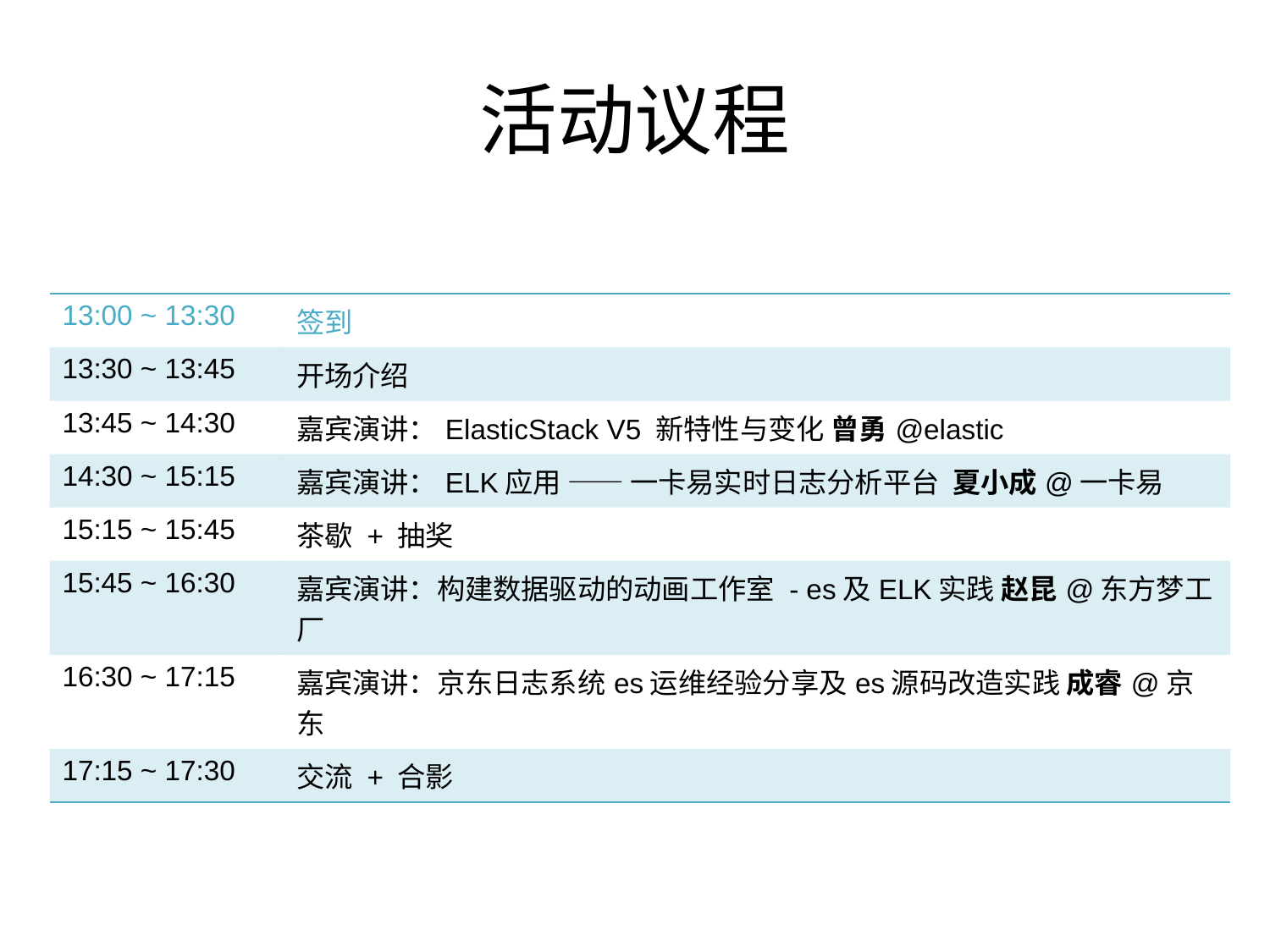

# 活动议程
| 13:00 ~ 13:30 | 签到 |
| --- | --- |
| 13:30 ~ 13:45 | 开场介绍 |
| 13:45 ~ 14:30 | 嘉宾演讲：ElasticStack V5 新特性与变化 曾勇@elastic |
| 14:30 ~ 15:15 | 嘉宾演讲：ELK应用 —— 一卡易实时日志分析平台 夏小成@一卡易 |
| 15:15 ~ 15:45 | 茶歇 + 抽奖 |
| 15:45 ~ 16:30 | 嘉宾演讲：构建数据驱动的动画工作室 - es及ELK实践 赵昆@东方梦工厂 |
| 16:30 ~ 17:15 | 嘉宾演讲：京东日志系统es运维经验分享及es源码改造实践 成睿@京东 |
| 17:15 ~ 17:30 | 交流 + 合影 |